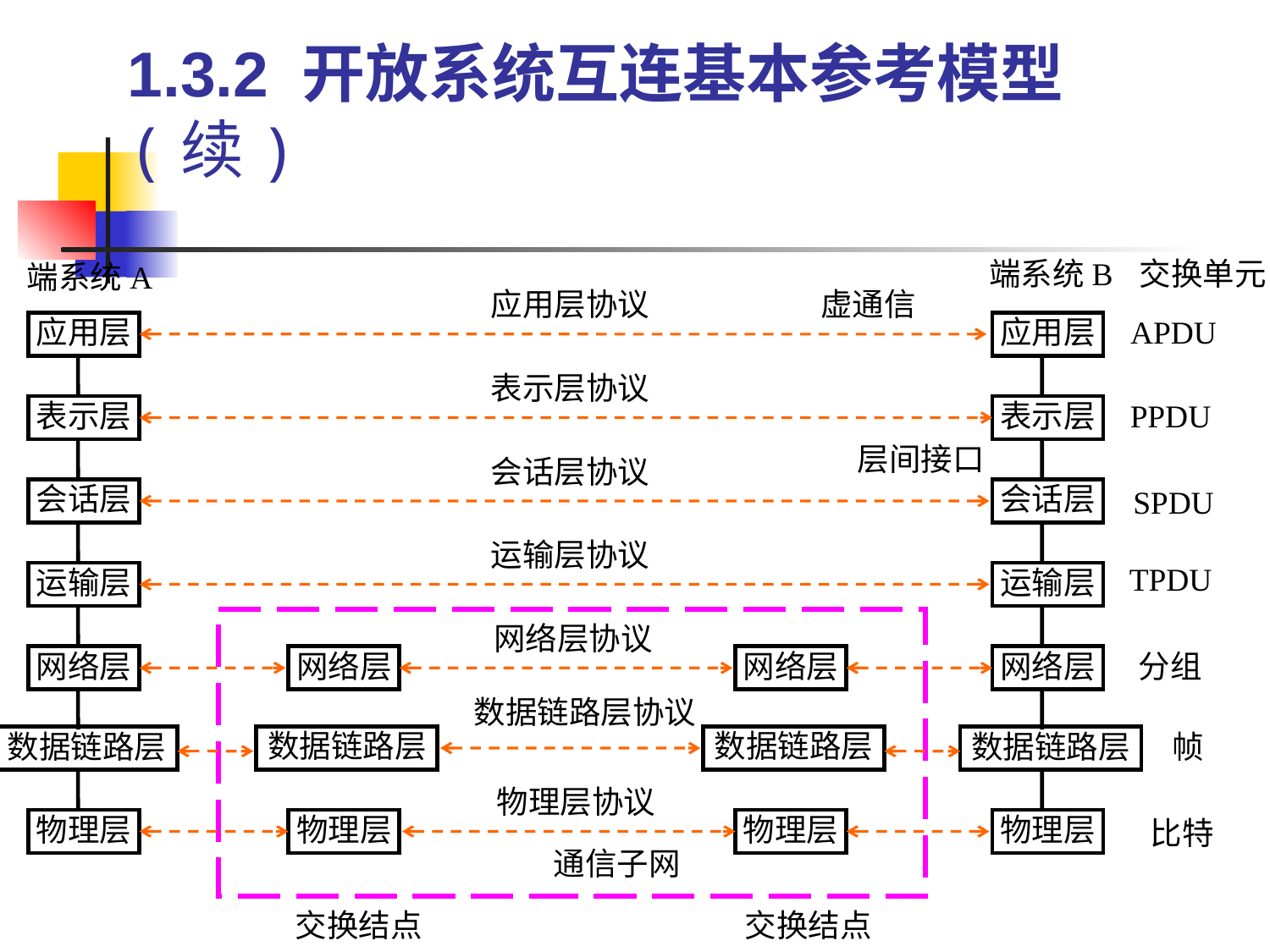

# 1.3.2 开放系统互连基本参考模型(续)
端系统B
交换单元
端系统A
应用层协议
虚通信
应用层

表示层

会话层

运输层

网络层

数据链路层

物理层
应用层

表示层

会话层

运输层

网络层

数据链路层

物理层
APDU

表示层协议
PPDU

层间接口
会话层协议
SPDU

运输层协议
TPDU

网络层协议
网络层
数据链路层
物理层
网络层
数据链路层
物理层
分组

数据链路层协议
帧

物理层协议
比特

通信子网
交换结点
交换结点